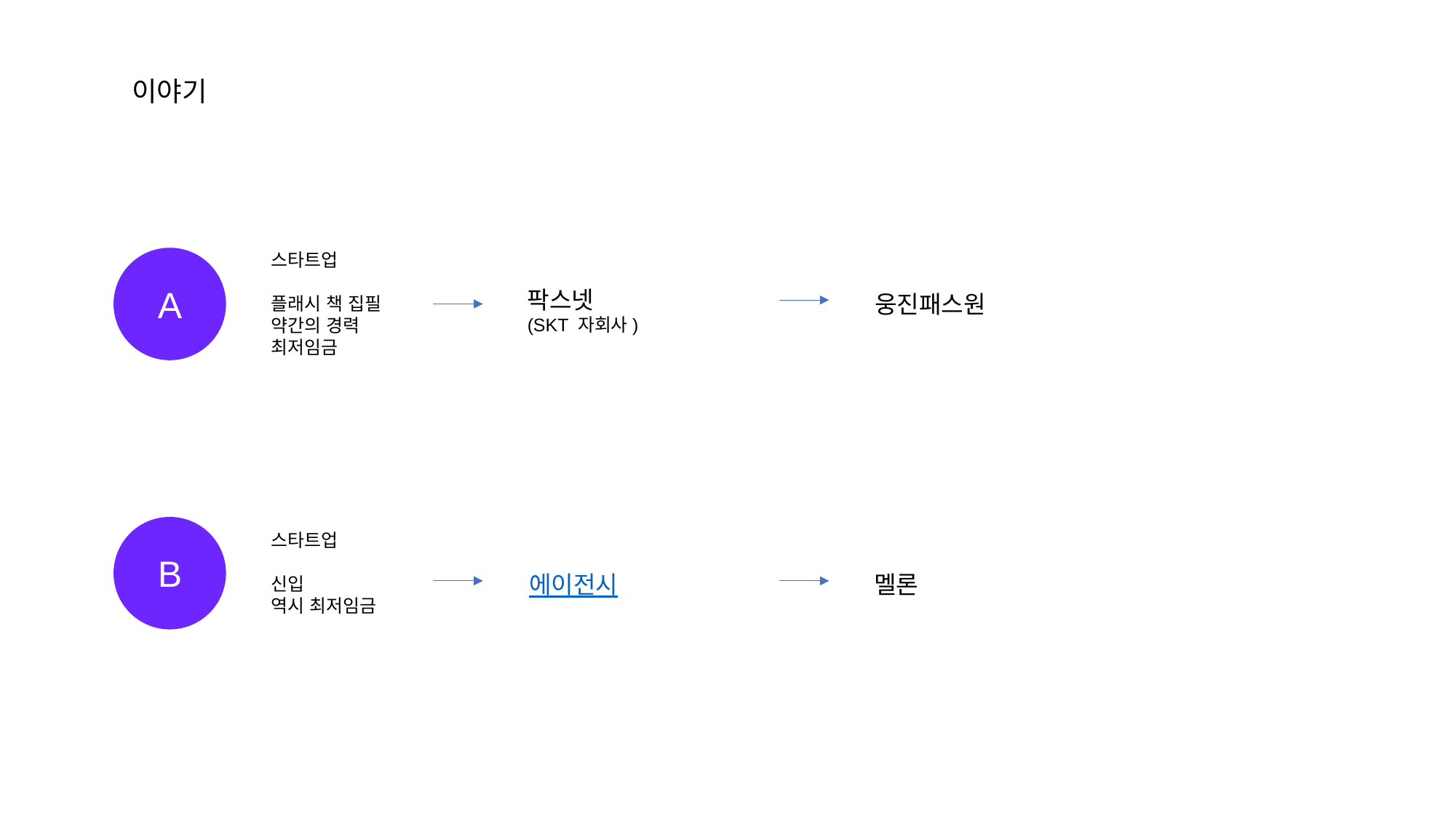

이야기
스타트업

플래시 책 집필
약간의 경력
최저임금

A
팍스넷
(SKT 자회사)
웅진패스원

스타트업

신입
역시 최저임금
B
에이전시
멜론